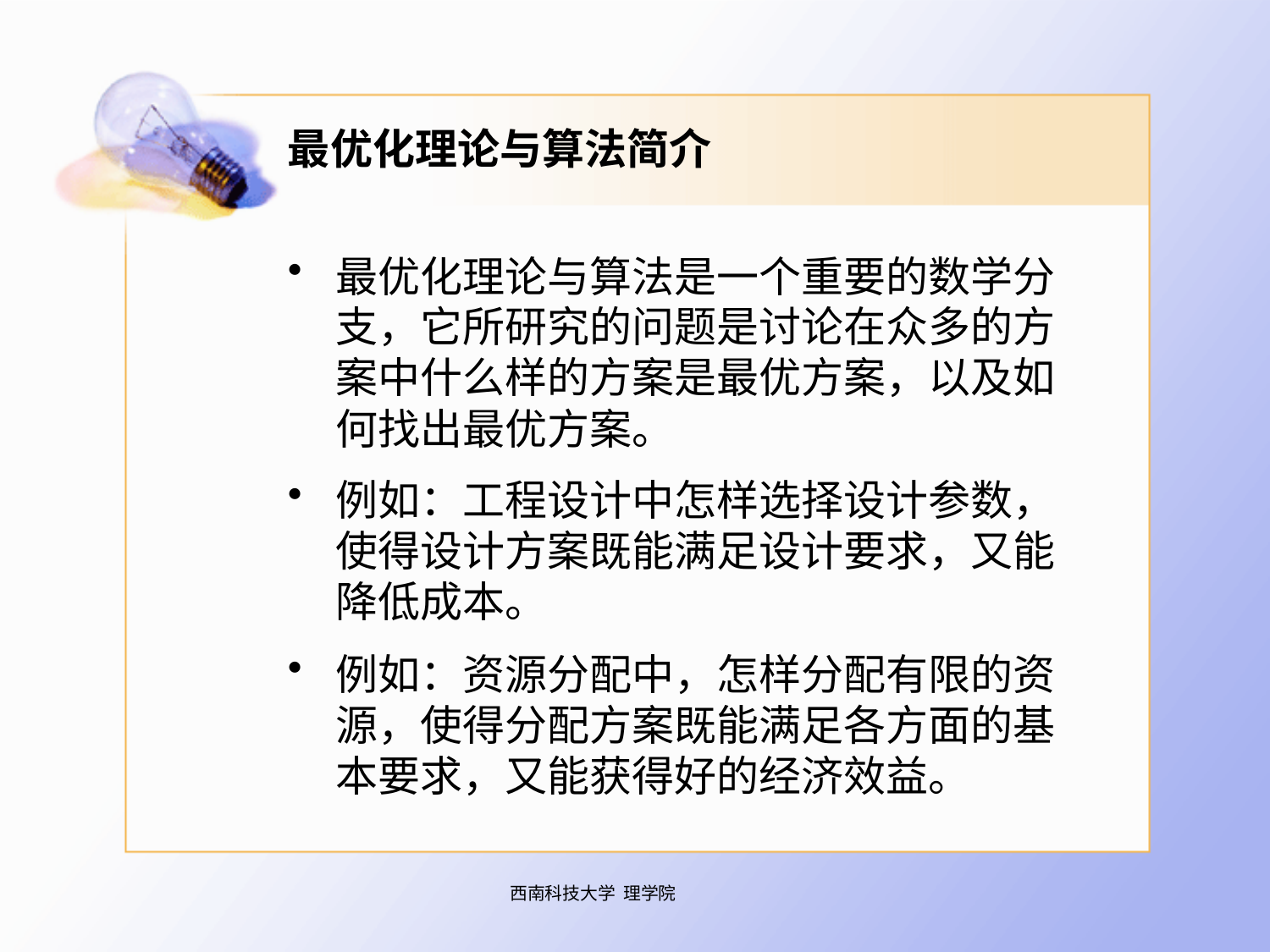

# 最优化理论与算法简介
最优化理论与算法是一个重要的数学分支，它所研究的问题是讨论在众多的方案中什么样的方案是最优方案，以及如何找出最优方案。
例如：工程设计中怎样选择设计参数，使得设计方案既能满足设计要求，又能降低成本。
例如：资源分配中，怎样分配有限的资源，使得分配方案既能满足各方面的基本要求，又能获得好的经济效益。

西南科技大学  理学院
3